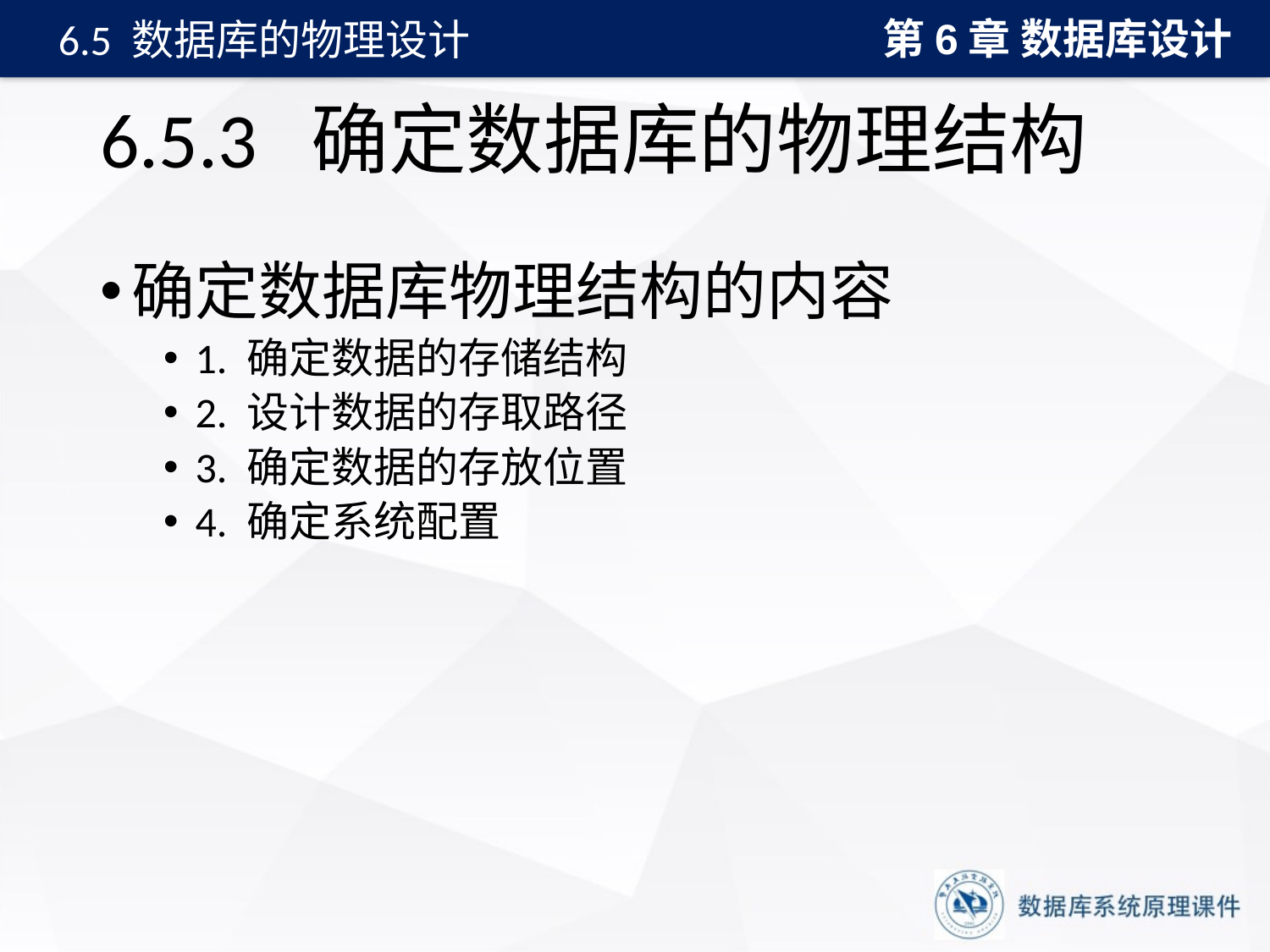

第6章 数据库设计
6.5 数据库的物理设计
# 6.5.3  确定数据库的物理结构
确定数据库物理结构的内容
1. 确定数据的存储结构
2. 设计数据的存取路径
3. 确定数据的存放位置
4. 确定系统配置